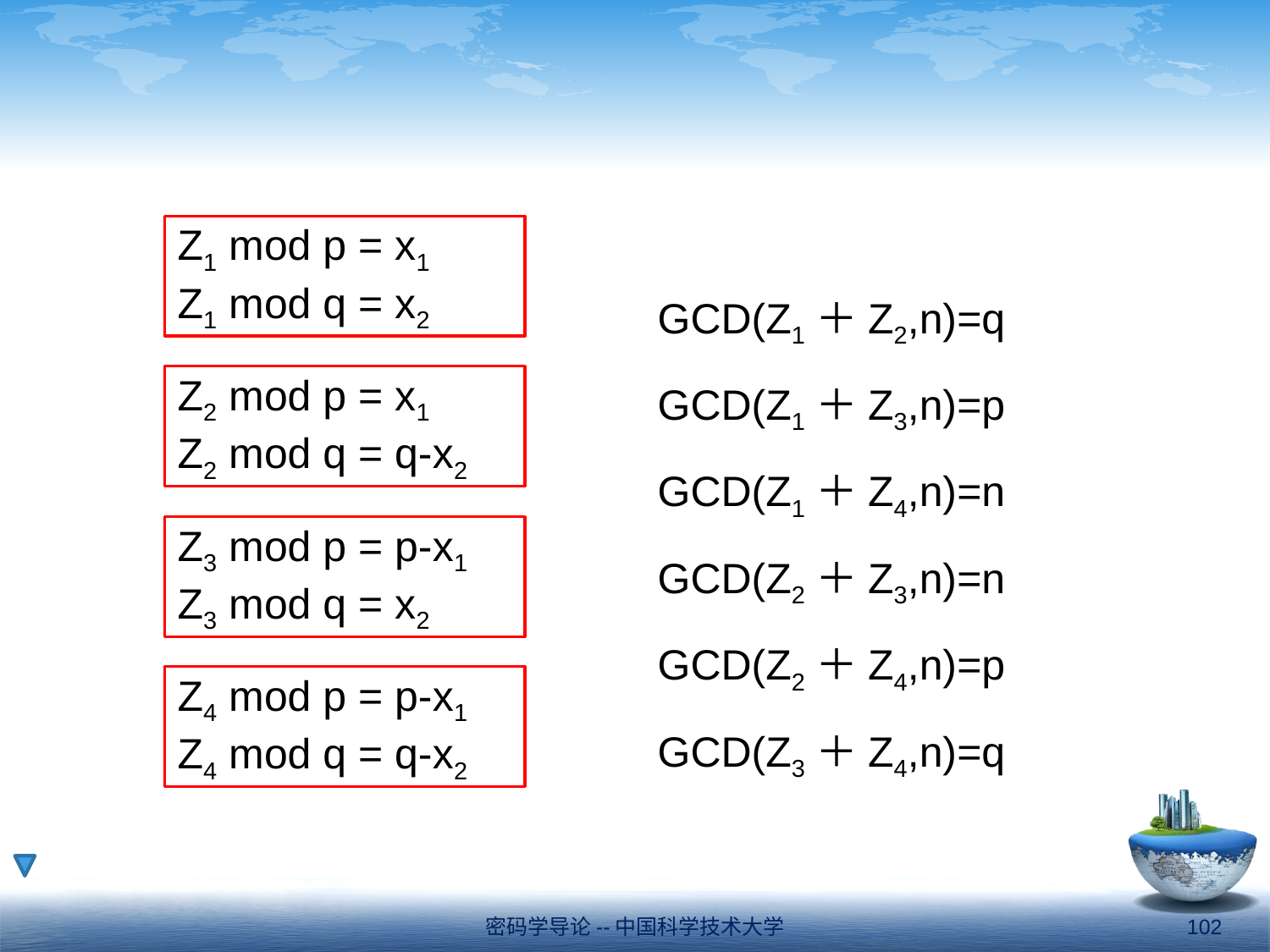

#

Z1 mod p = x1
Z1 mod q = x2
Z2 mod p = x1
Z2 mod q = q-x2
Z3 mod p = p-x1
Z3 mod q = x2
Z4 mod p = p-x1
Z4 mod q = q-x2
GCD(Z1＋Z2,n)=q
GCD(Z1＋Z3,n)=p
GCD(Z1＋Z4,n)=n
GCD(Z2＋Z3,n)=n
GCD(Z2＋Z4,n)=p
GCD(Z3＋Z4,n)=q

密码学导论--中国科学技术大学
102